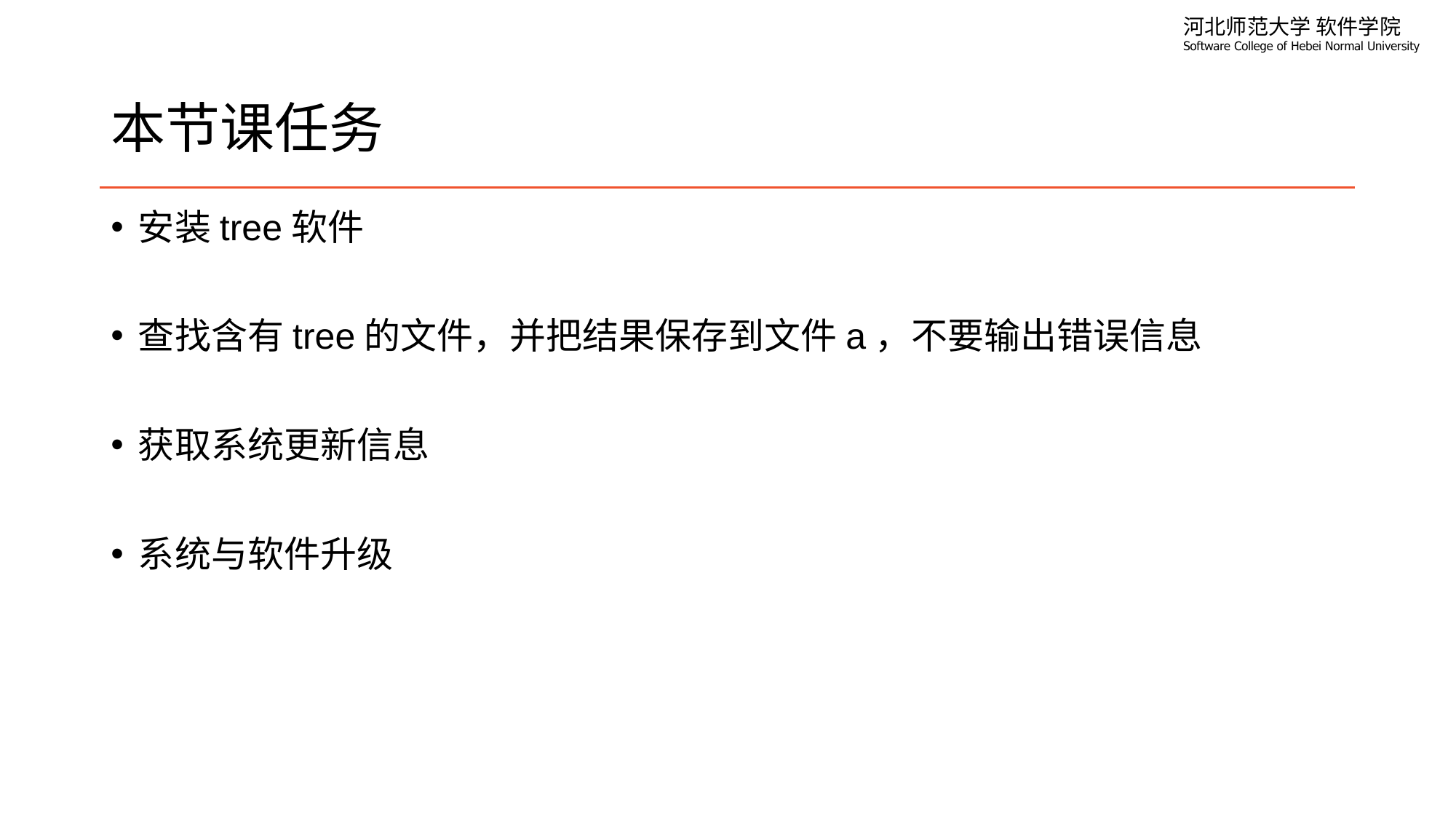

# 本节课任务
安装tree软件

查找含有tree的文件，并把结果保存到文件a，不要输出错误信息

获取系统更新信息

系统与软件升级